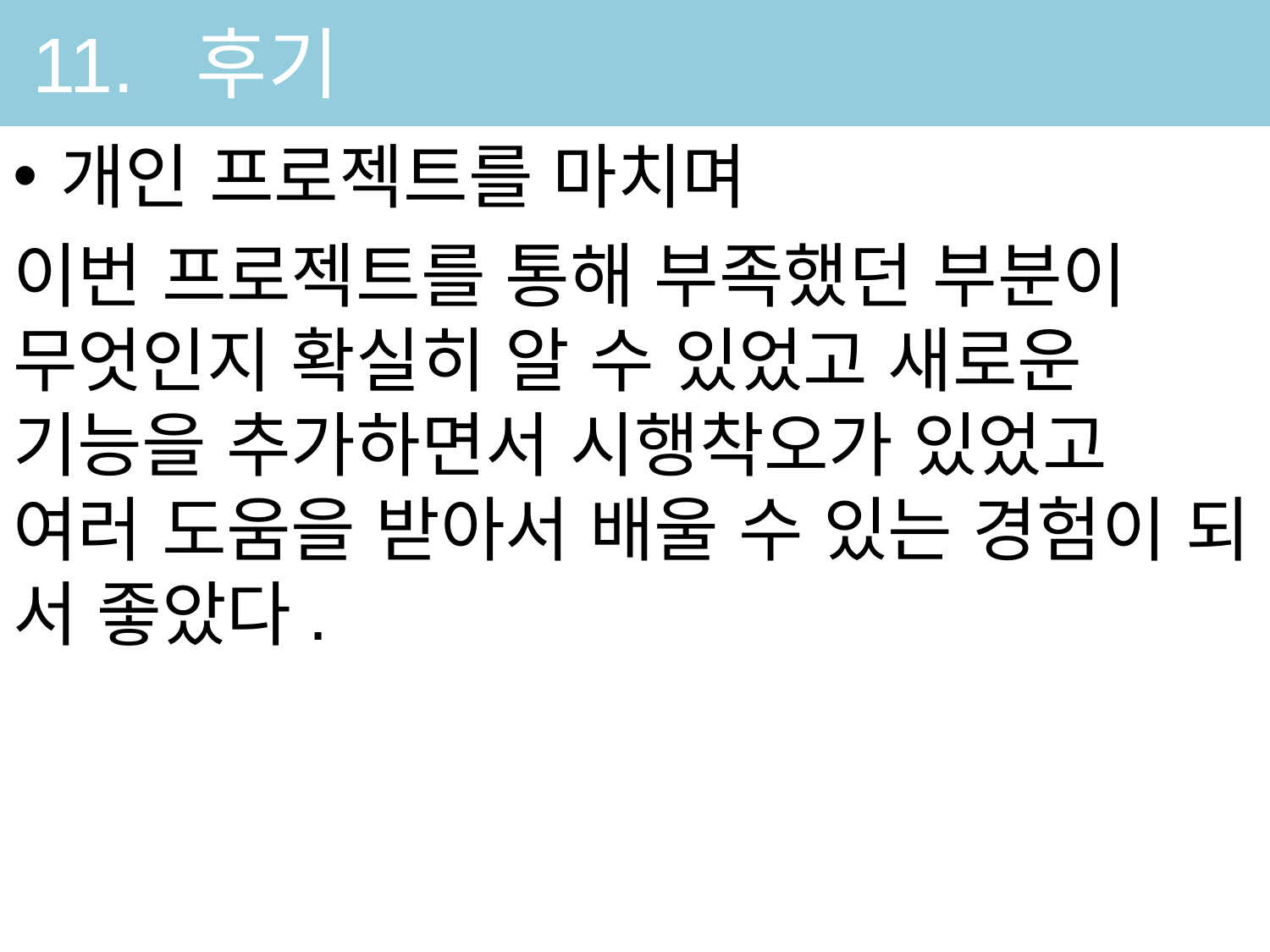

# 11.  후기
개인 프로젝트를 마치며
이번 프로젝트를 통해 부족했던 부분이 무엇인지 확실히 알 수 있었고 새로운 기능을 추가하면서 시행착오가 있었고 여러 도움을 받아서 배울 수 있는 경험이 되 서 좋았다.